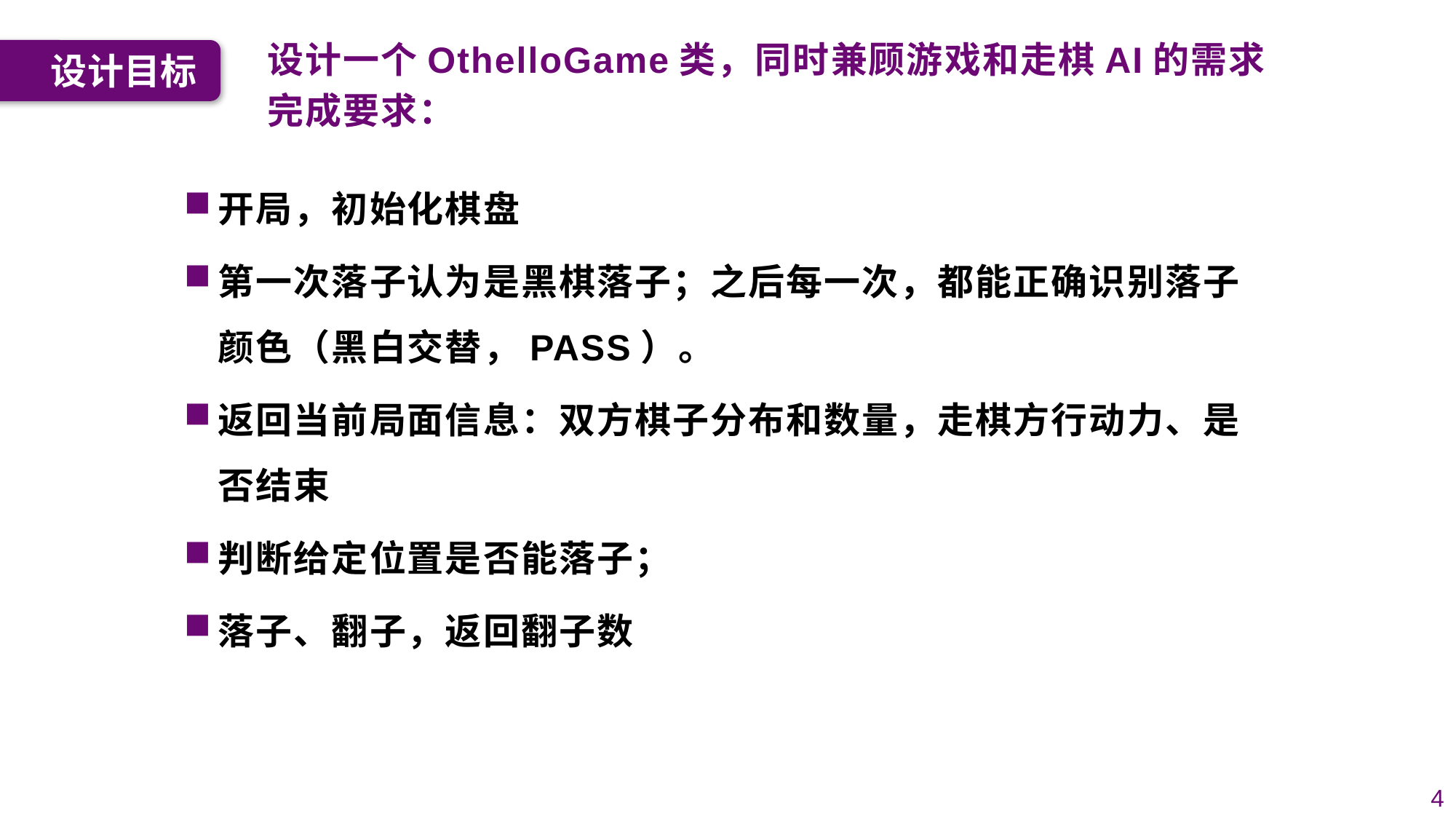

设计一个OthelloGame类，同时兼顾游戏和走棋AI的需求
完成要求：

设计目标
开局，初始化棋盘
第一次落子认为是黑棋落子；之后每一次，都能正确识别落子颜色（黑白交替，PASS）。
返回当前局面信息：双方棋子分布和数量，走棋方行动力、是否结束
判断给定位置是否能落子；
落子、翻子，返回翻子数
4